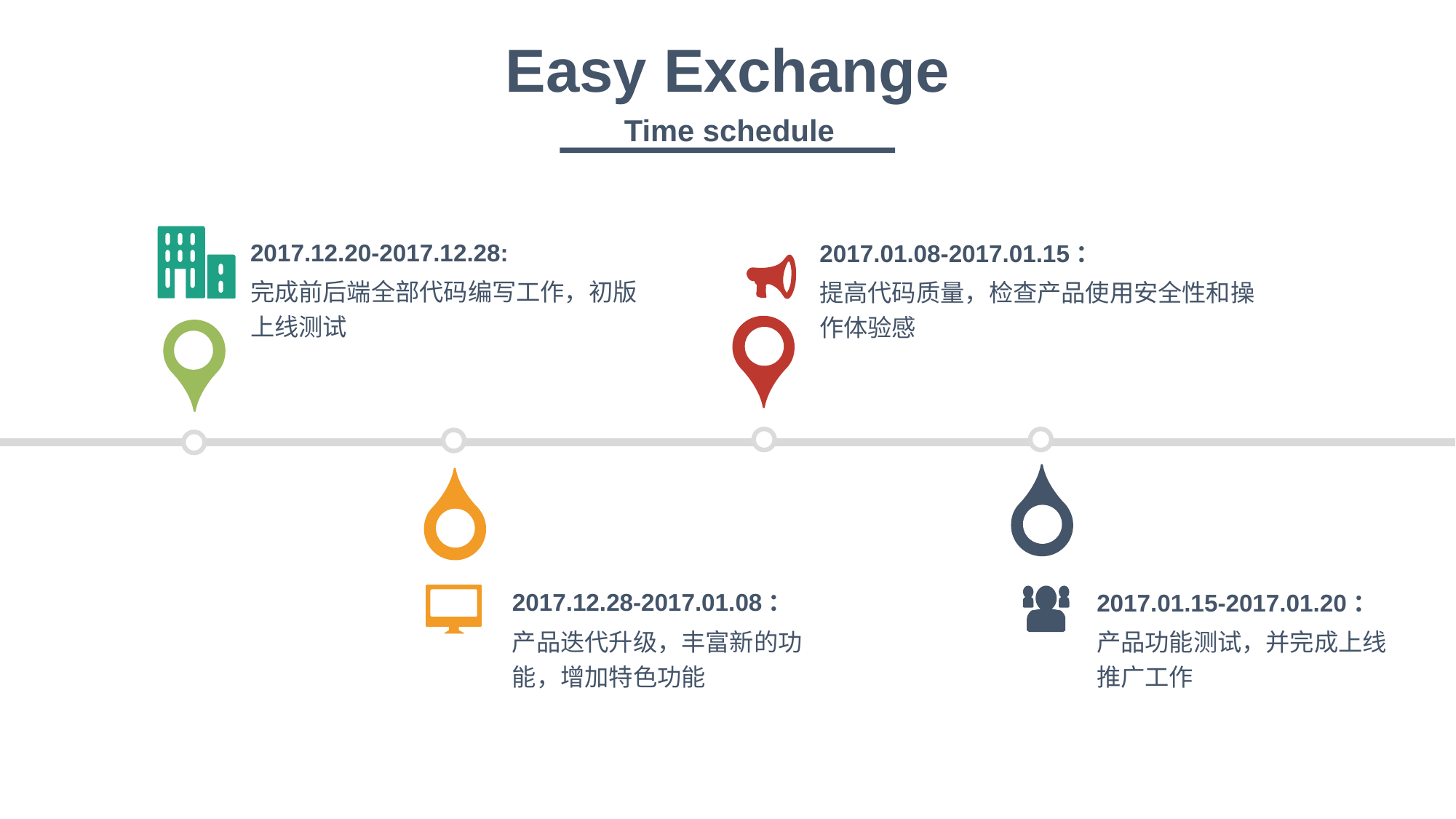

Easy Exchange
Time schedule

2017.12.20-2017.12.28:
完成前后端全部代码编写工作，初版上线测试

2017.01.08-2017.01.15：
提高代码质量，检查产品使用安全性和操作体验感

2017.12.28-2017.01.08：
产品迭代升级，丰富新的功能，增加特色功能
2017.01.15-2017.01.20：
产品功能测试，并完成上线推广工作